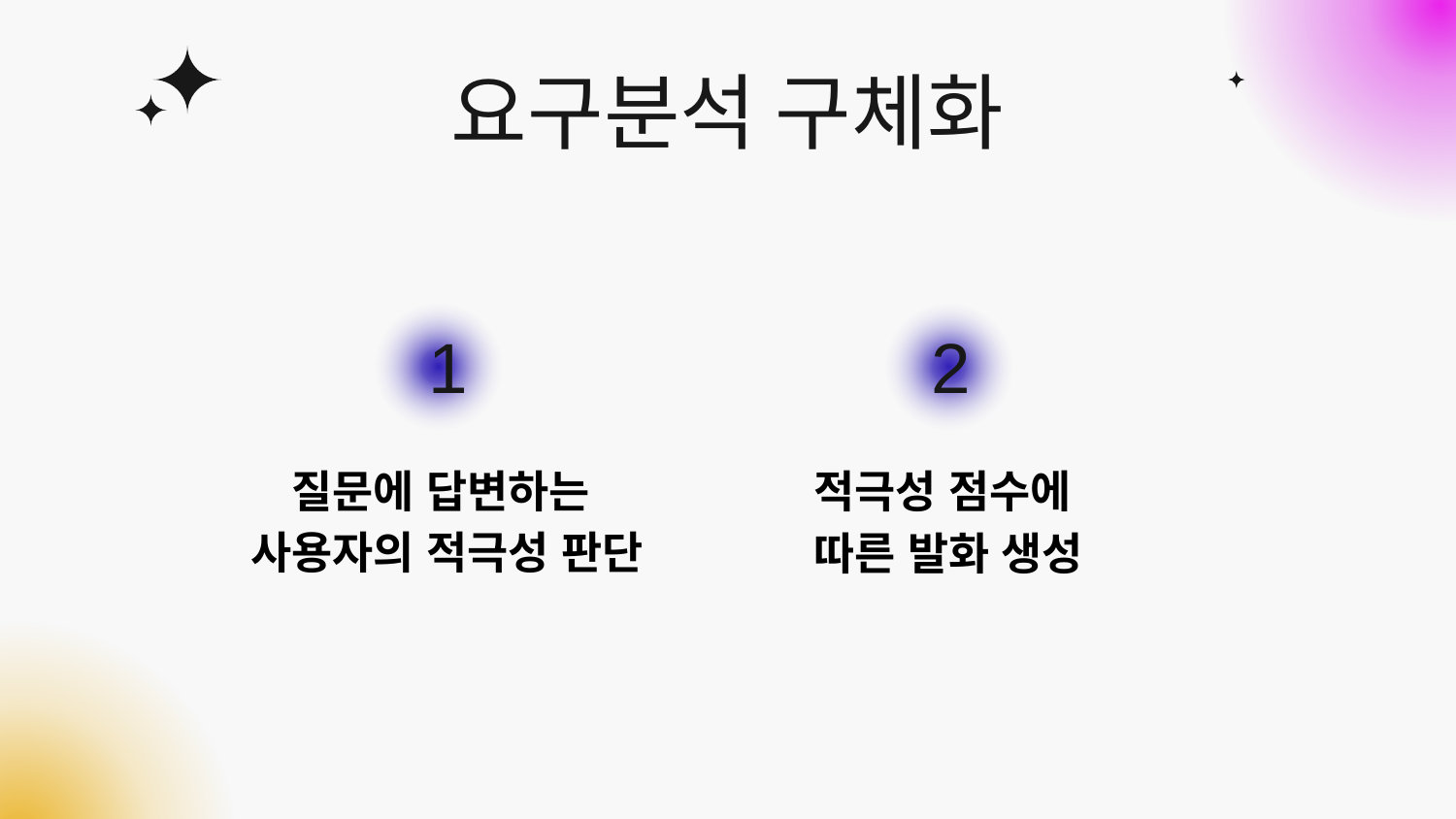

# 요구분석 구체화

1
2
질문에 답변하는
사용자의 적극성 판단

적극성 점수에
따른 발화 생성